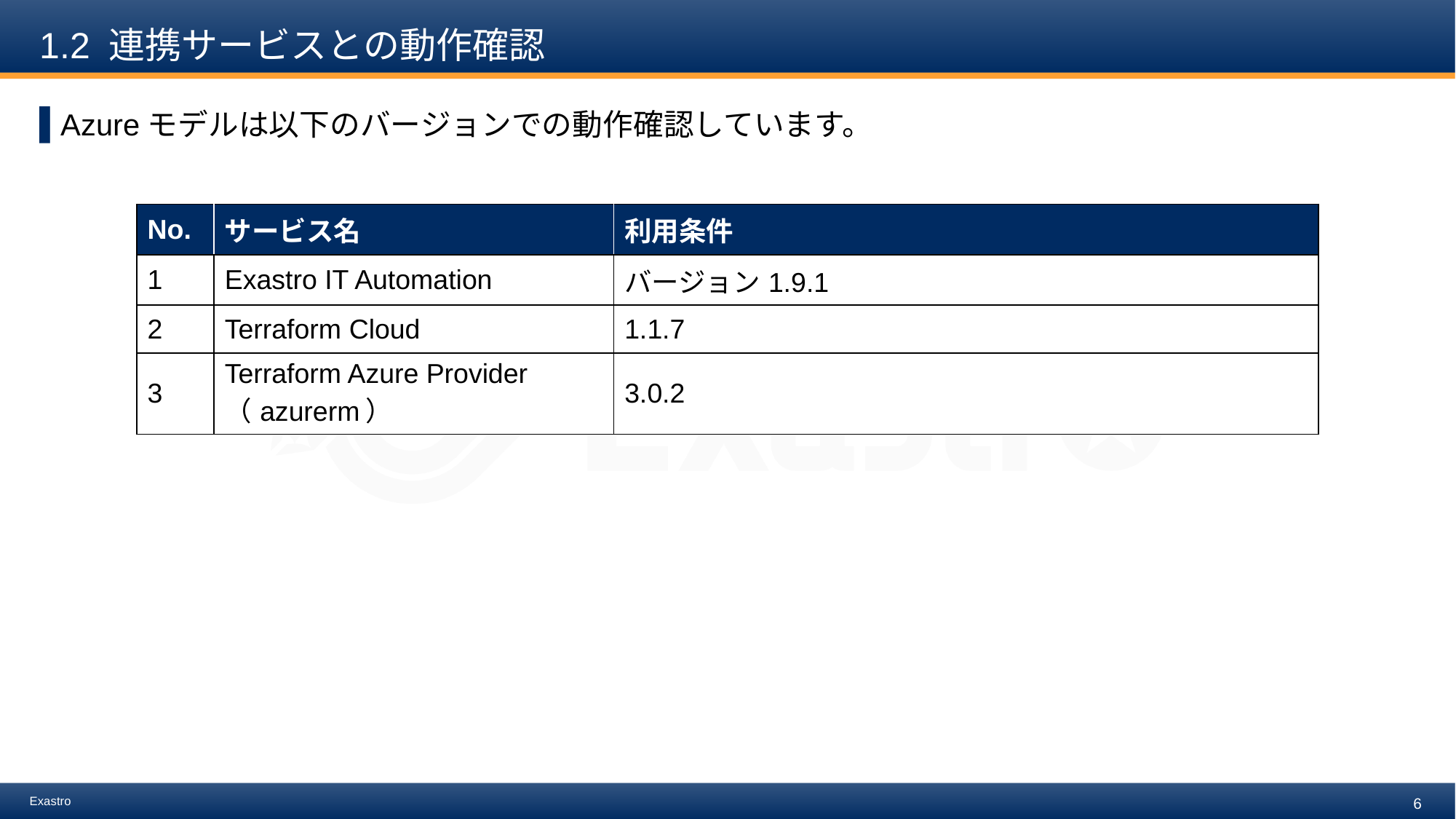

# 1.2 連携サービスとの動作確認
Azureモデルは以下のバージョンでの動作確認しています。
| No. | サービス名 | 利用条件 |
| --- | --- | --- |
| 1 | Exastro IT Automation | バージョン1.9.1 |
| 2 | Terraform Cloud | 1.1.7 |
| 3 | Terraform Azure Provider （azurerm） | 3.0.2 |